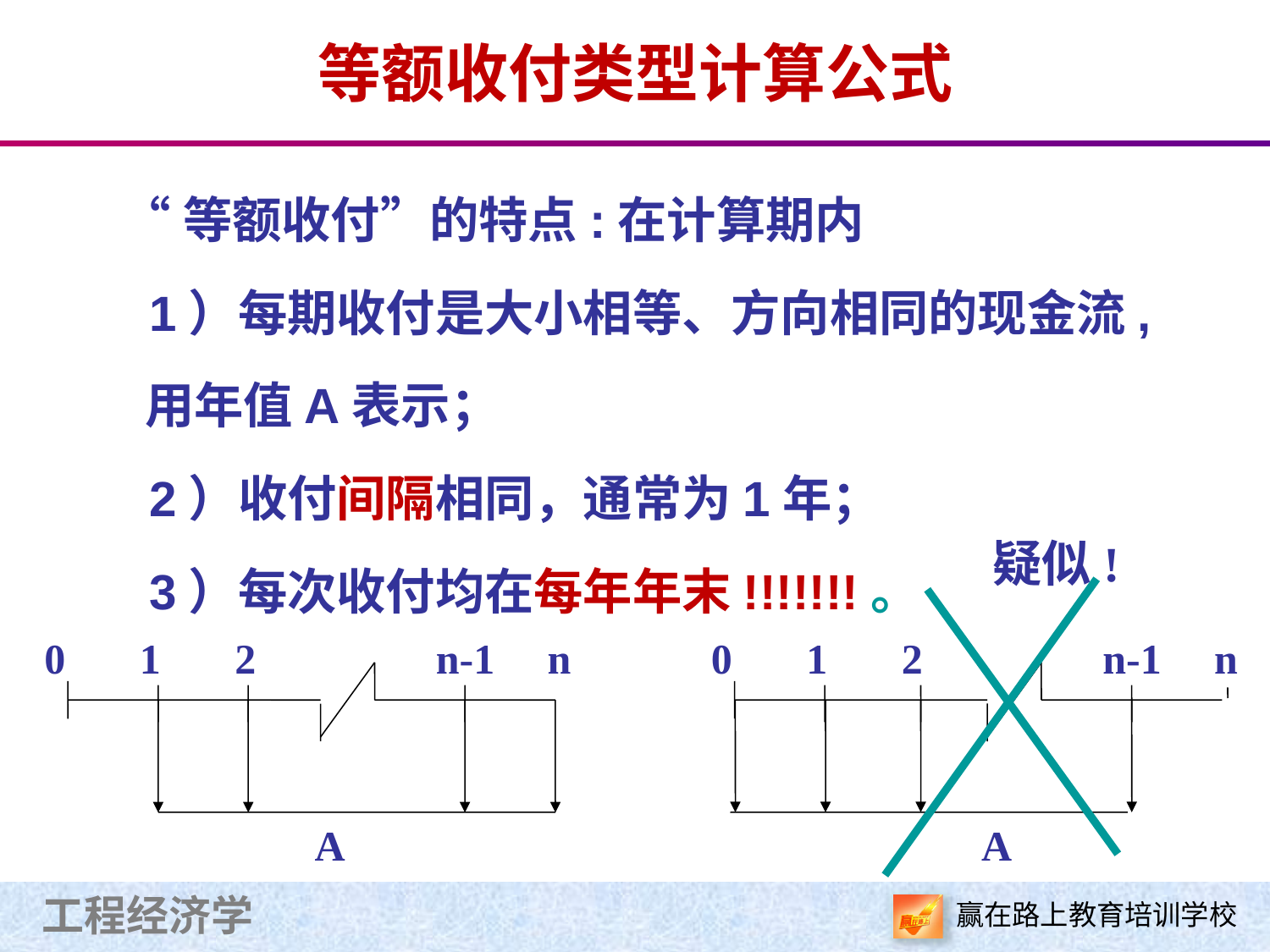

# 等额收付类型计算公式
“等额收付”的特点:在计算期内
  1）每期收付是大小相等、方向相同的现金流,
 用年值A表示；
  2）收付间隔相同，通常为1年；
  3）每次收付均在每年年末!!!!!!!。
疑似!

0       1       2                 n-1     n

A
0       1       2                 n-1     n

A